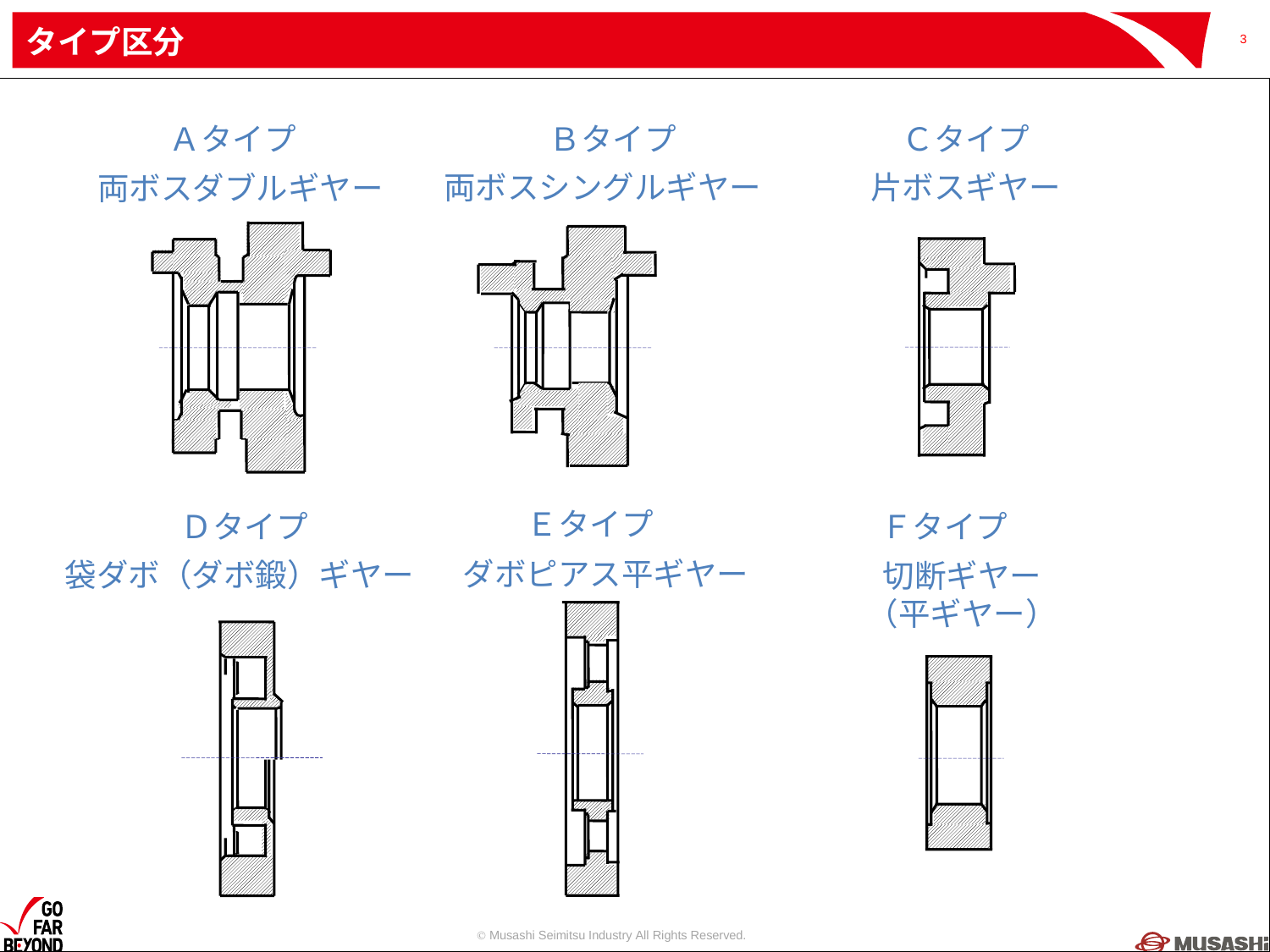

# タイプ区分

Ａタイプ
Ｂタイプ
Ｃタイプ
両ボスシングルギヤー
片ボスギヤー
両ボスダブルギヤー

Ｅタイプ
Ｄタイプ
Ｆタイプ
ダボピアス平ギヤー
袋ダボ（ダボ鍛）ギヤー
切断ギヤー
（平ギヤー）